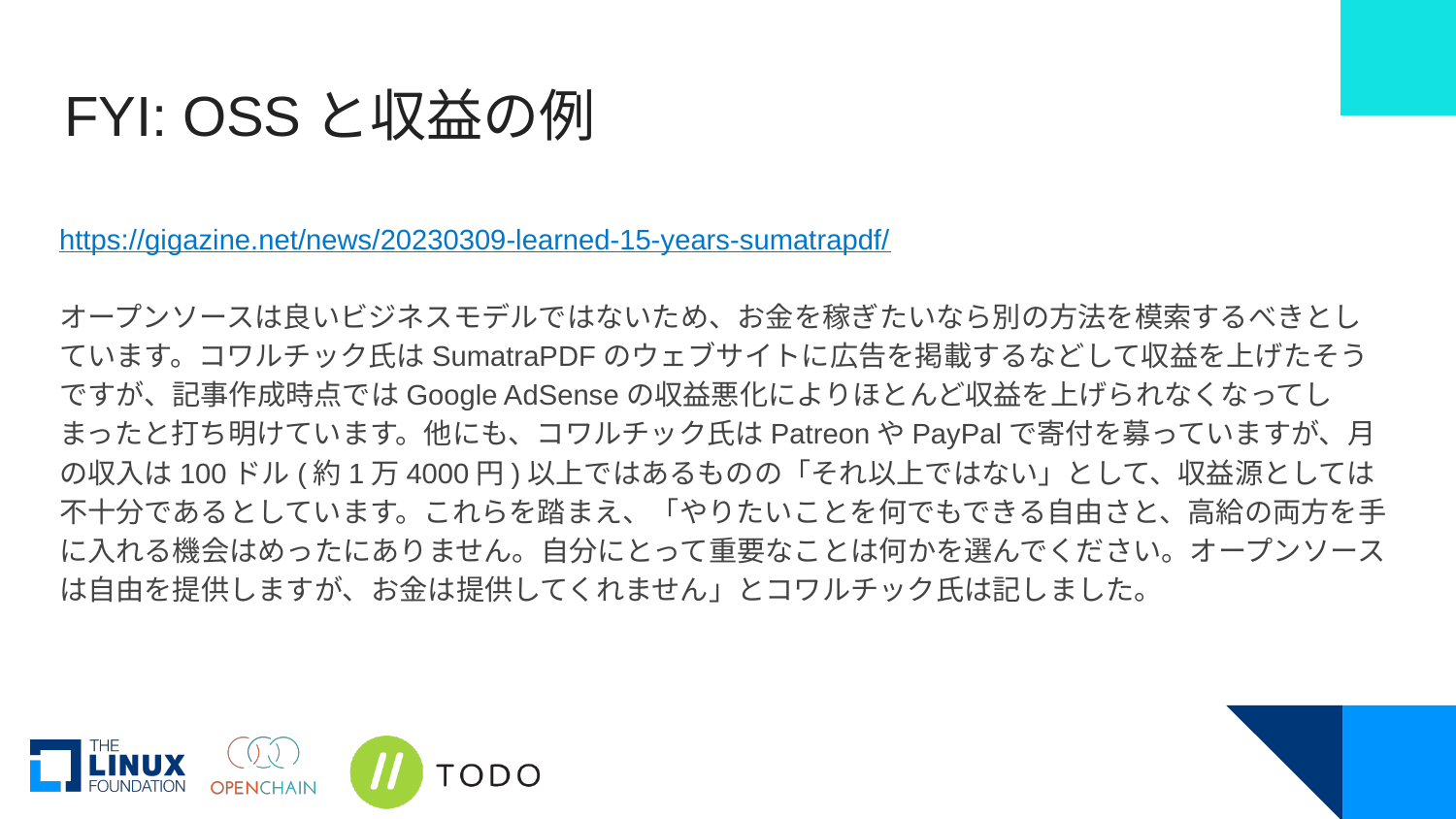

# FYI: OSSと収益の例
https://gigazine.net/news/20230309-learned-15-years-sumatrapdf/

オープンソースは良いビジネスモデルではないため、お金を稼ぎたいなら別の方法を模索するべきとしています。コワルチック氏はSumatraPDFのウェブサイトに広告を掲載するなどして収益を上げたそうですが、記事作成時点ではGoogle AdSenseの収益悪化によりほとんど収益を上げられなくなってしまったと打ち明けています。他にも、コワルチック氏はPatreonやPayPalで寄付を募っていますが、月の収入は100ドル(約1万4000円)以上ではあるものの「それ以上ではない」として、収益源としては不十分であるとしています。これらを踏まえ、「やりたいことを何でもできる自由さと、高給の両方を手に入れる機会はめったにありません。自分にとって重要なことは何かを選んでください。オープンソースは自由を提供しますが、お金は提供してくれません」とコワルチック氏は記しました。